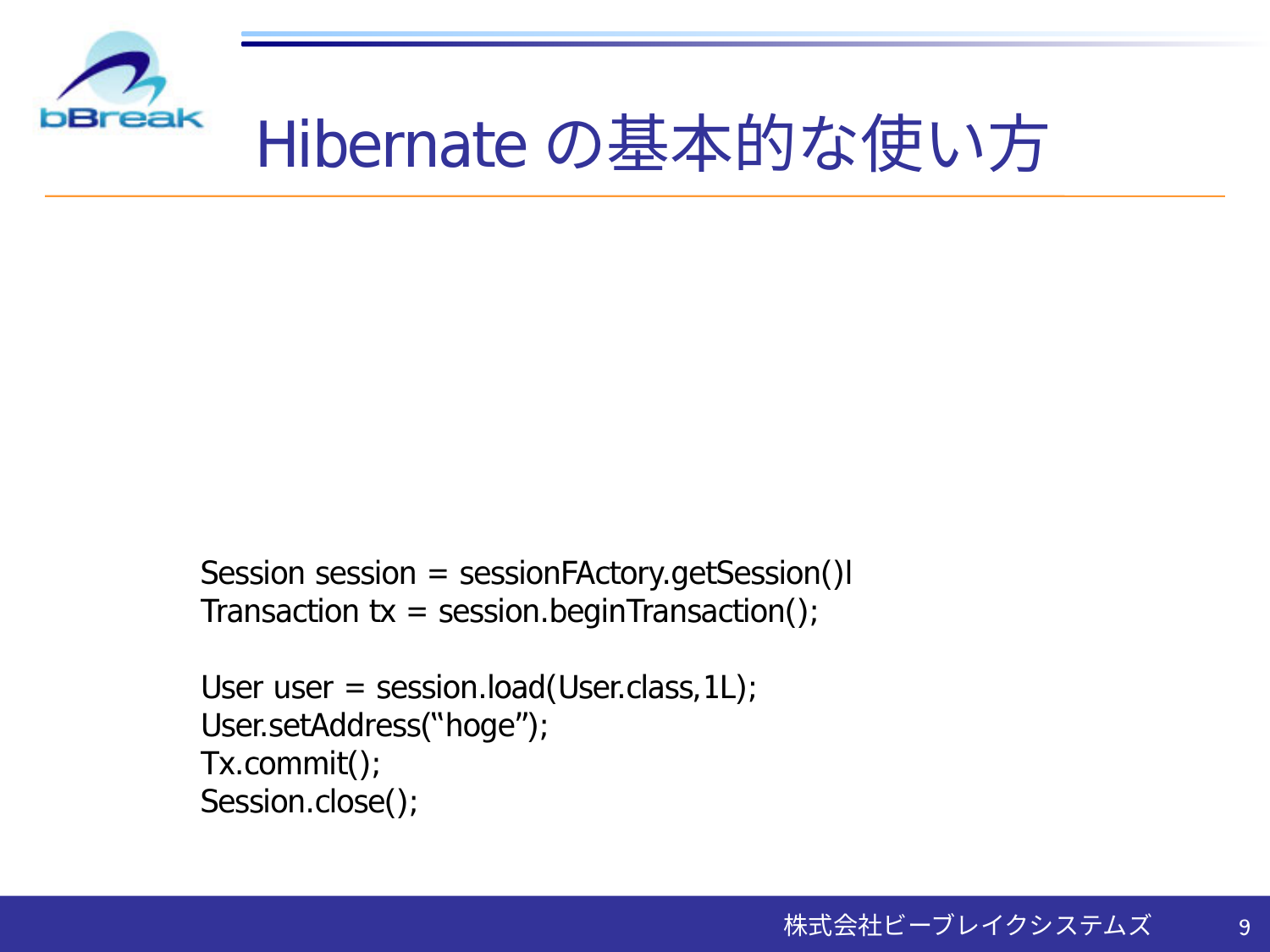

# Hibernateの基本的な使い方

Session session = sessionFActory.getSession()l
Transaction tx = session.beginTransaction();

User user = session.load(User.class,1L);
User.setAddress(“hoge”);
Tx.commit();
Session.close();